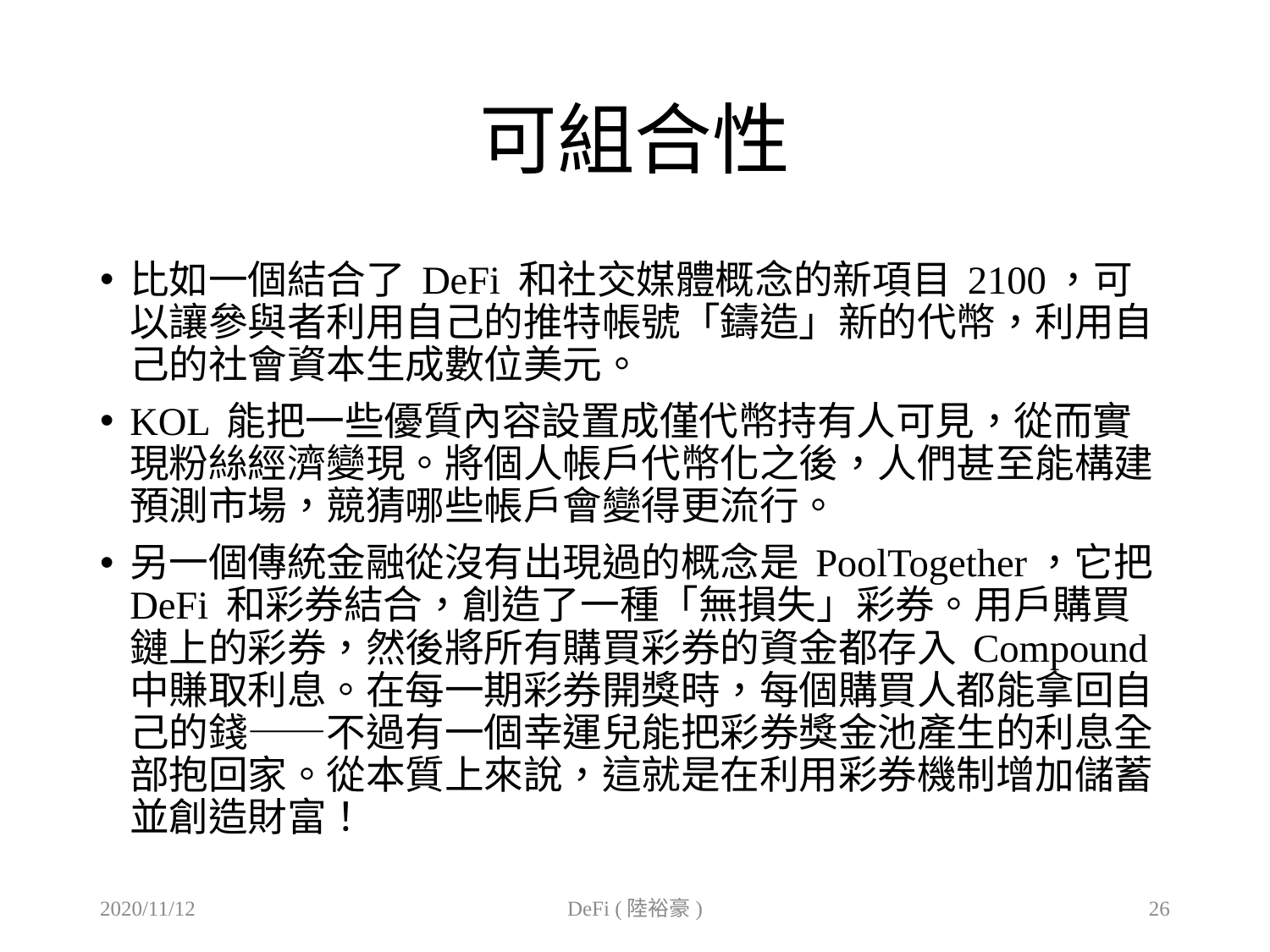

# 可組合性
比如一個結合了 DeFi 和社交媒體概念的新項目 2100，可以讓參與者利用自己的推特帳號「鑄造」新的代幣，利用自己的社會資本生成數位美元。
KOL 能把一些優質內容設置成僅代幣持有人可見，從而實現粉絲經濟變現。將個人帳戶代幣化之後，人們甚至能構建預測市場，競猜哪些帳戶會變得更流行。
另一個傳統金融從沒有出現過的概念是 PoolTogether，它把 DeFi 和彩券結合，創造了一種「無損失」彩券。用戶購買鏈上的彩券，然後將所有購買彩券的資金都存入 Compound 中賺取利息。在每一期彩券開獎時，每個購買人都能拿回自己的錢——不過有一個幸運兒能把彩券獎金池產生的利息全部抱回家。從本質上來說，這就是在利用彩券機制增加儲蓄並創造財富！
2020/11/12
DeFi (陸裕豪)
26